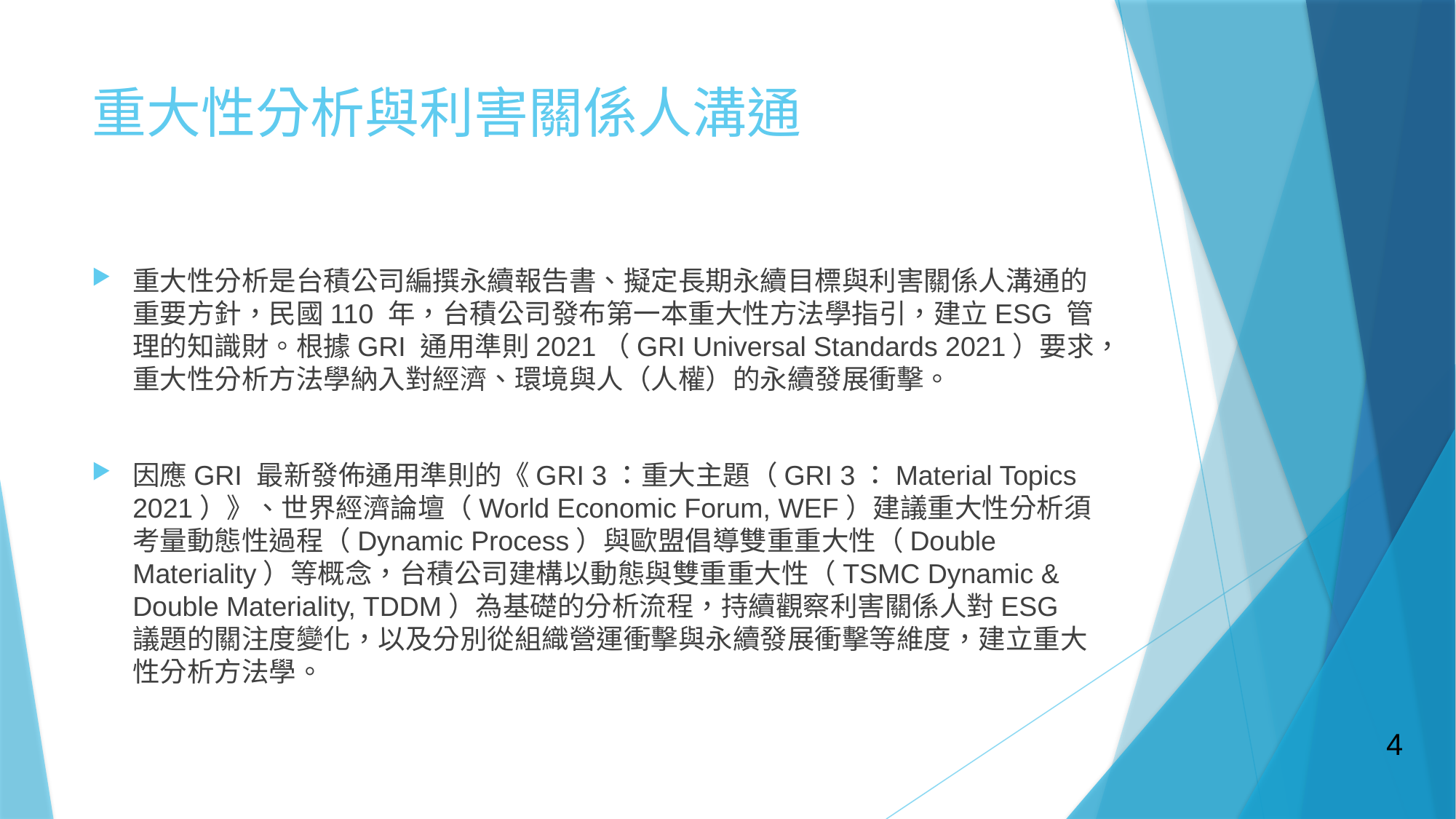

# 重大性分析與利害關係人溝通
重大性分析是台積公司編撰永續報告書、擬定長期永續目標與利害關係人溝通的重要方針，民國110 年，台積公司發布第一本重大性方法學指引，建立ESG 管理的知識財。根據GRI 通用準則2021（GRI Universal Standards 2021）要求，重大性分析方法學納入對經濟、環境與人（人權）的永續發展衝擊。

因應GRI 最新發佈通用準則的《GRI 3：重大主題（GRI 3：Material Topics 2021）》、世界經濟論壇（World Economic Forum, WEF）建議重大性分析須考量動態性過程（Dynamic Process）與歐盟倡導雙重重大性（Double Materiality）等概念，台積公司建構以動態與雙重重大性（TSMC Dynamic & Double Materiality, TDDM）為基礎的分析流程，持續觀察利害關係人對ESG 議題的關注度變化，以及分別從組織營運衝擊與永續發展衝擊等維度，建立重大性分析方法學。
4